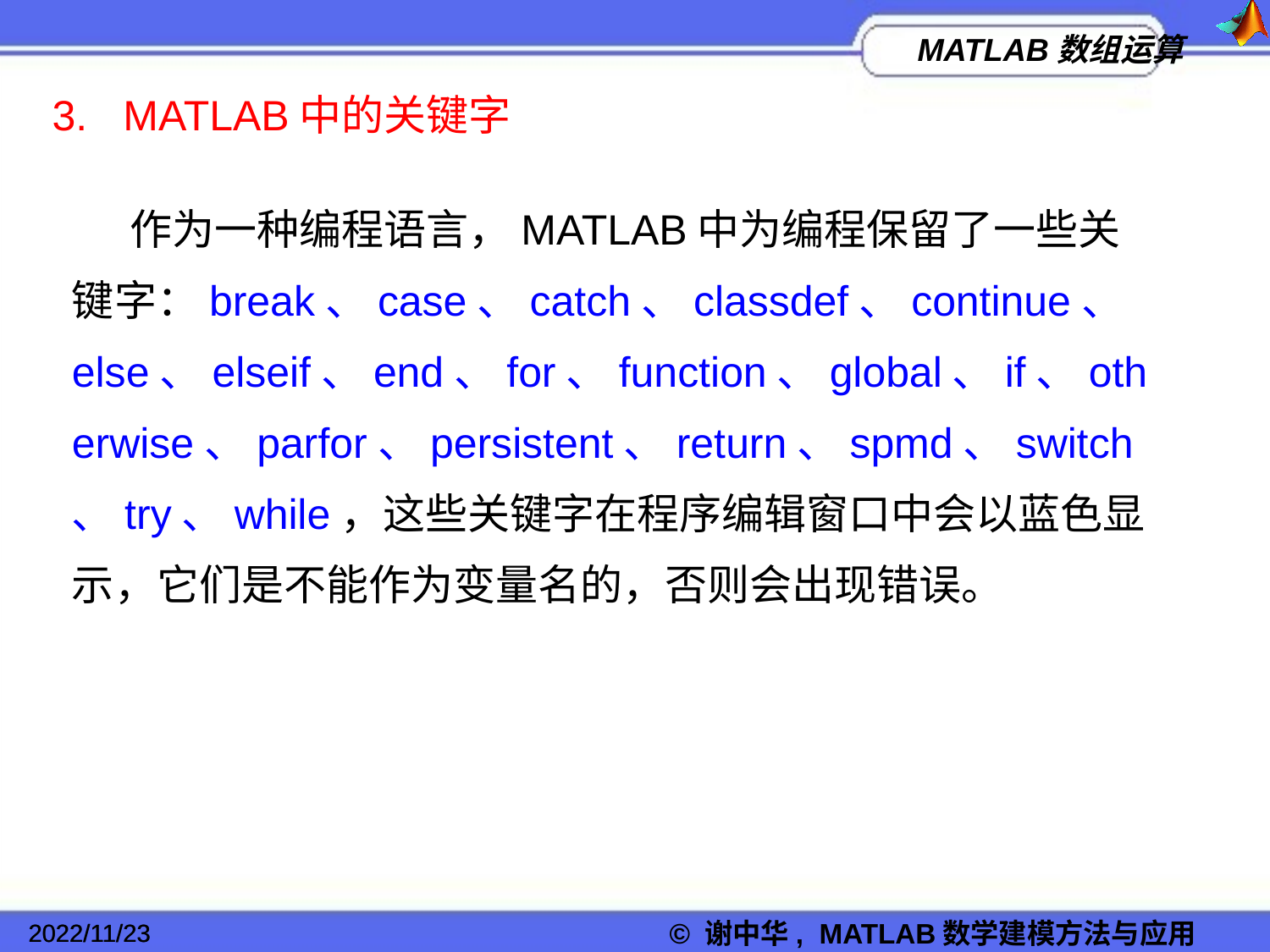

3.   MATLAB中的关键字
     作为一种编程语言，MATLAB中为编程保留了一些关键字：break、case、catch、classdef、continue、else、elseif、end、for、function、global、if、otherwise、parfor、persistent、return、spmd、switch、try、while，这些关键字在程序编辑窗口中会以蓝色显示，它们是不能作为变量名的，否则会出现错误。
2022/11/23
© 谢中华,  MATLAB数学建模方法与应用